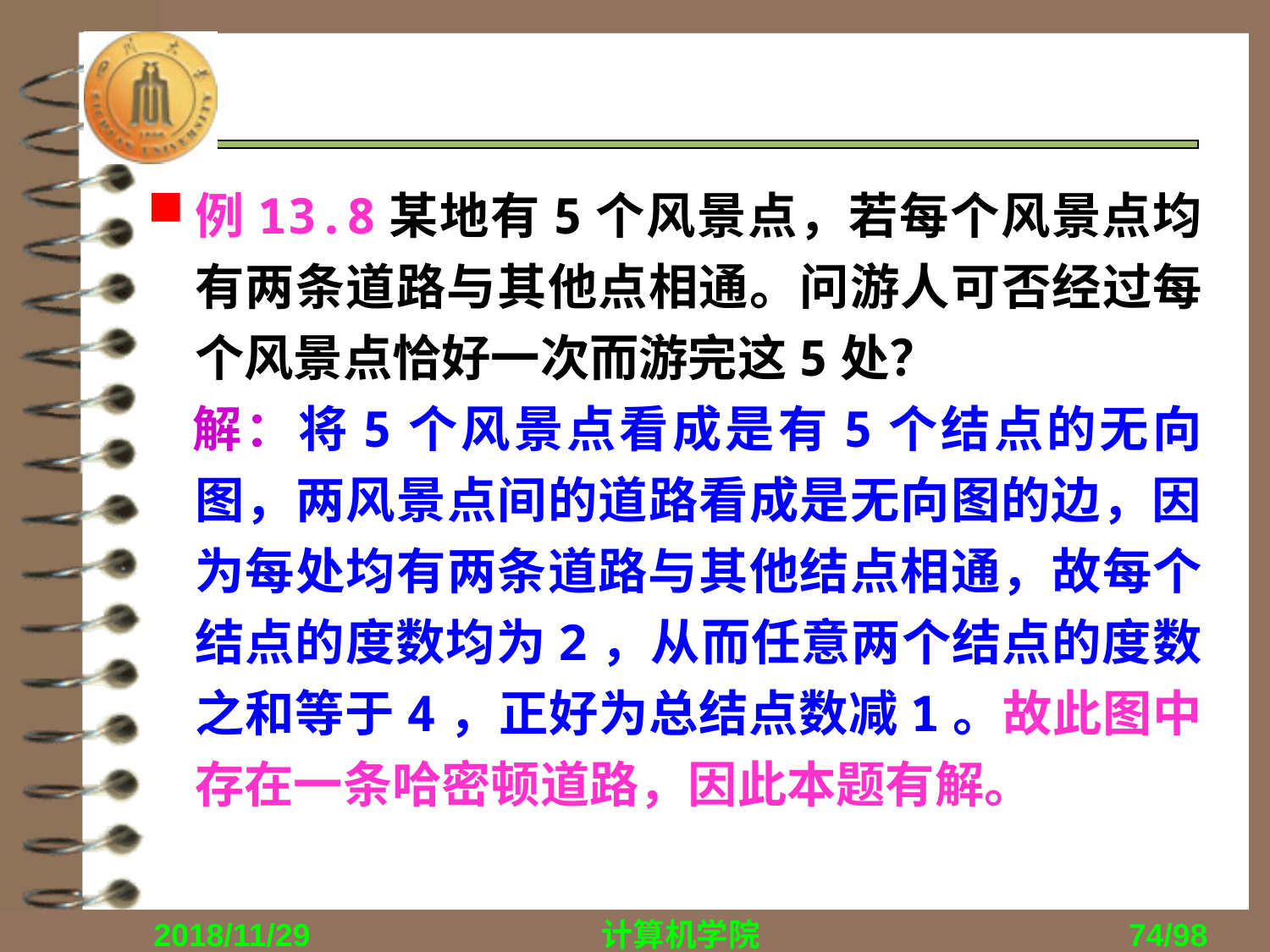

例13.8某地有5个风景点，若每个风景点均有两条道路与其他点相通。问游人可否经过每个风景点恰好一次而游完这5处？
  解：将5个风景点看成是有5个结点的无向图，两风景点间的道路看成是无向图的边，因为每处均有两条道路与其他结点相通，故每个结点的度数均为2，从而任意两个结点的度数之和等于4，正好为总结点数减1。故此图中存在一条哈密顿道路，因此本题有解。
2018/11/29
计算机学院
74/98